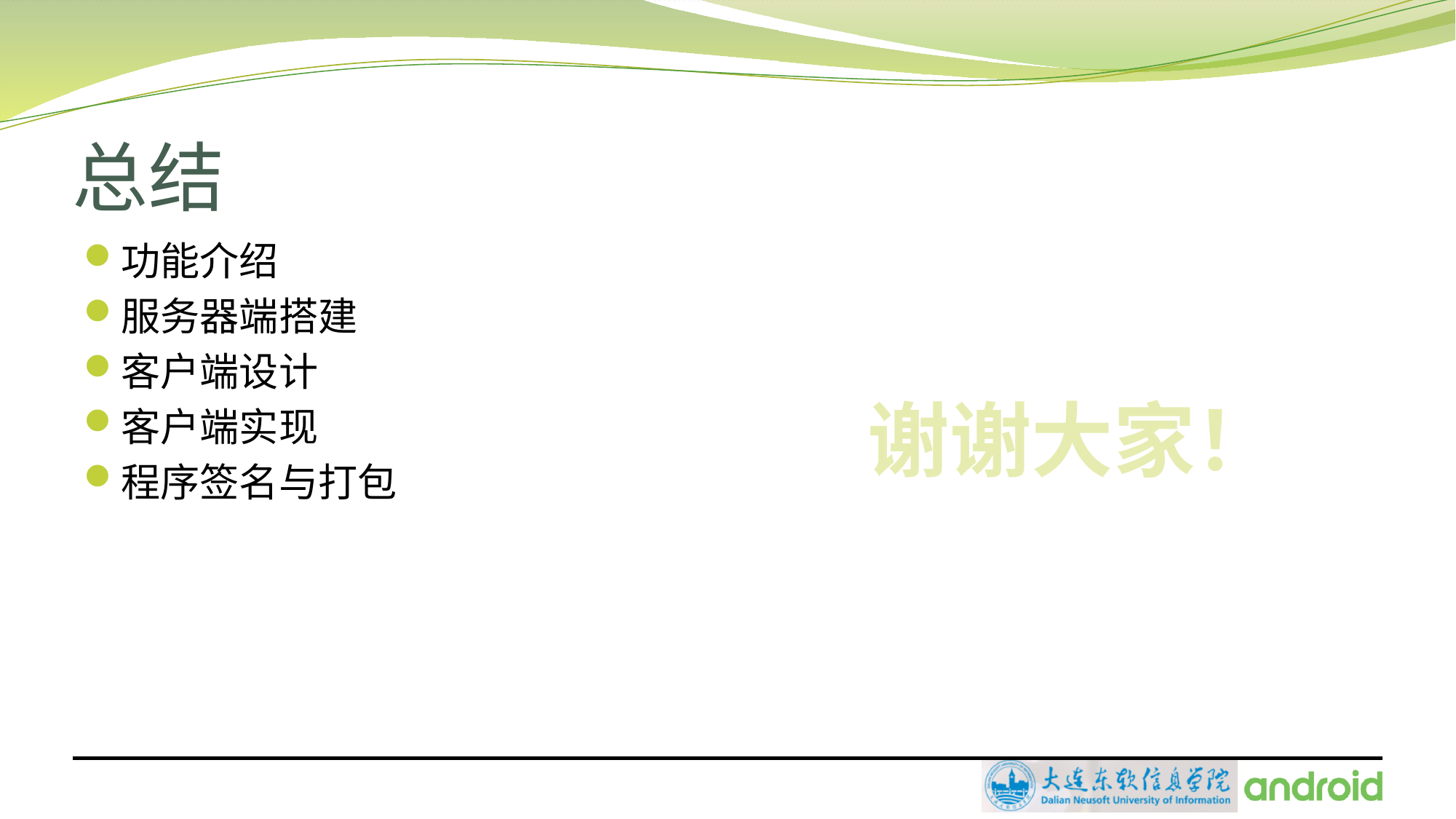

# 总结
功能介绍
服务器端搭建
客户端设计
客户端实现
程序签名与打包

谢谢大家！